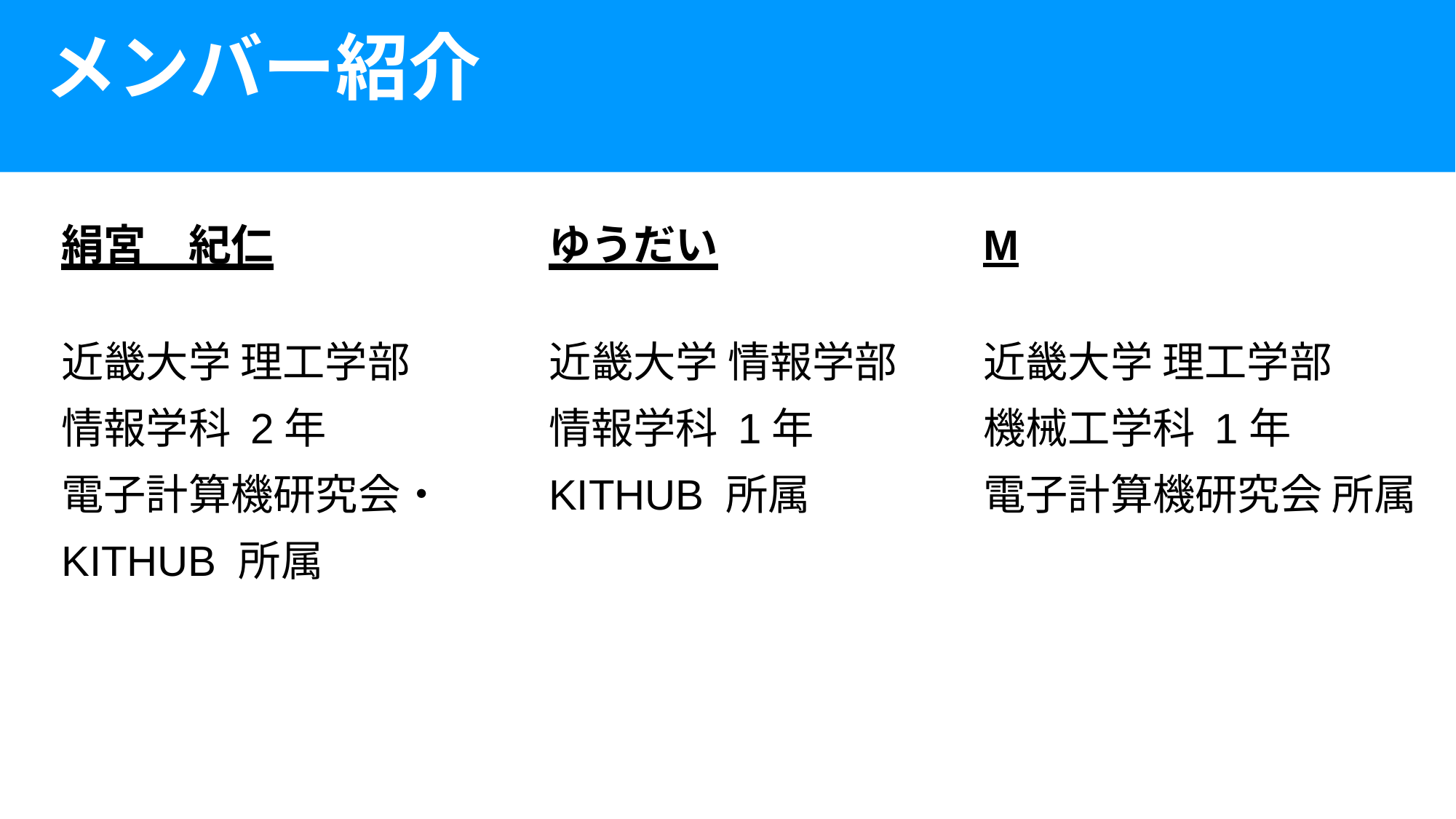

# メンバー紹介
絹宮　紀仁

近畿大学 理工学部
情報学科 2年
電子計算機研究会・
KITHUB 所属
ゆうだい
近畿大学 情報学部
情報学科 1年
KITHUB 所属
M
近畿大学 理工学部
機械工学科 1年
電子計算機研究会 所属